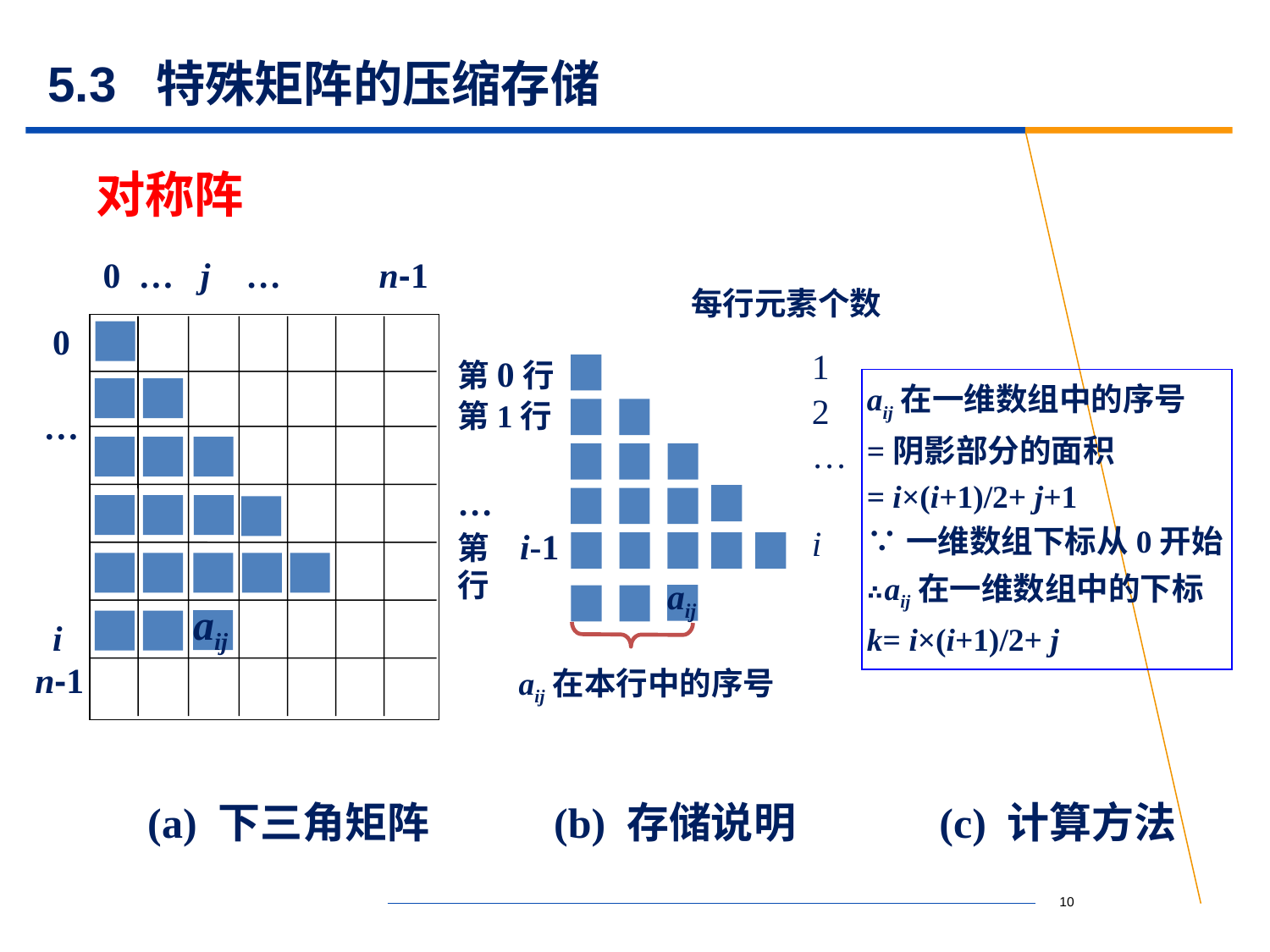

# 5.3  特殊矩阵的压缩存储
对称阵
0  …   j    …           n-1
每行元素个数
1
2
…

i

  0

 …

  i
n-1

第0行
第1行

…
第i-1行

aij

aij在本行中的序号
aij在一维数组中的序号
=阴影部分的面积
= i×(i+1)/2+ j+1
∵一维数组下标从0开始
∴aij在一维数组中的下标
k= i×(i+1)/2+ j

aij

(a) 下三角矩阵            (b) 存储说明              (c) 计算方法